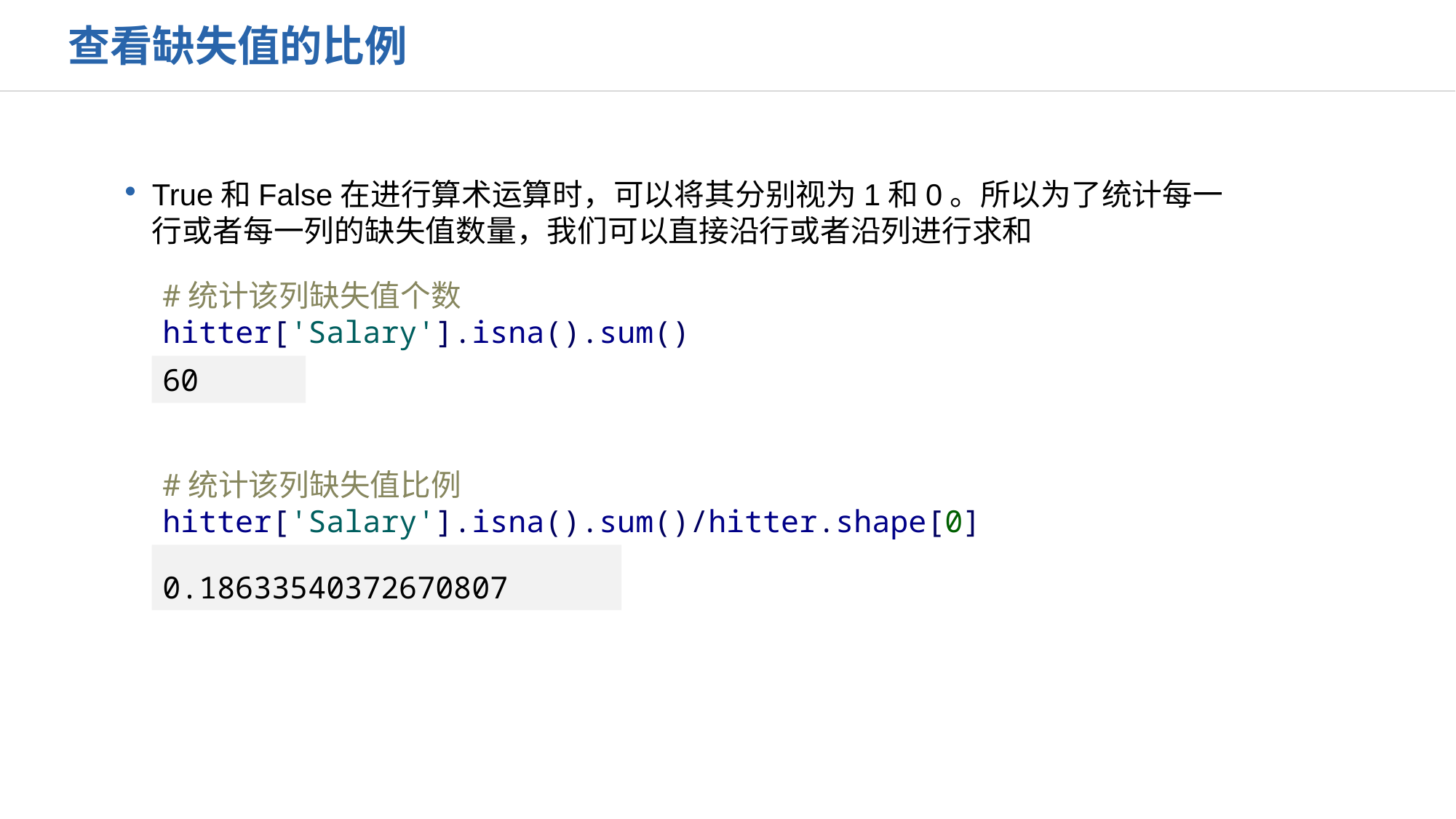

查看缺失值的比例

True和False在进行算术运算时，可以将其分别视为1和0。所以为了统计每一行或者每一列的缺失值数量，我们可以直接沿行或者沿列进行求和

#统计该列缺失值个数
hitter['Salary'].isna().sum()
60
#统计该列缺失值比例
hitter['Salary'].isna().sum()/hitter.shape[0]
0.18633540372670807